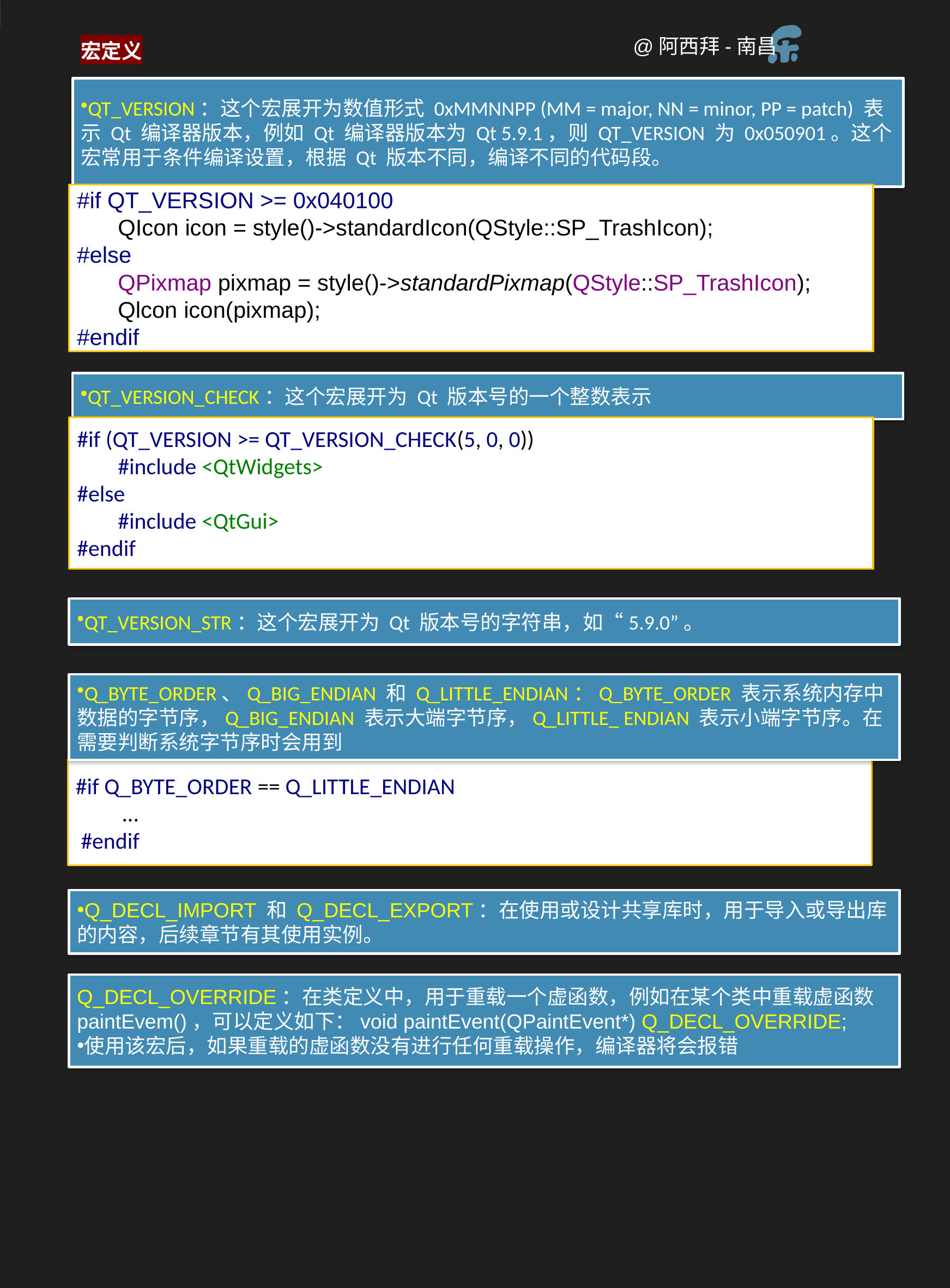

宏定义
QT_VERSION：这个宏展开为数值形式 0xMMNNPP (MM = major, NN = minor, PP = patch) 表示 Qt 编译器版本，例如 Qt 编译器版本为 Qt 5.9.1，则 QT_VERSION 为 0x050901。这个宏常用于条件编译设置，根据 Qt 版本不同，编译不同的代码段。
#if QT_VERSION >= 0x040100
QIcon icon = style()->standardIcon(QStyle::SP_TrashIcon);
#else
QPixmap pixmap = style()->standardPixmap(QStyle::SP_TrashIcon); Qlcon icon(pixmap);
#endif
QT_VERSION_CHECK：这个宏展开为 Qt 版本号的一个整数表示
#if (QT_VERSION >= QT_VERSION_CHECK(5, 0, 0))
#include <QtWidgets>
#else
#include <QtGui>
#endif
QT_VERSION_STR：这个宏展开为 Qt 版本号的字符串，如“5.9.0”。
Q_BYTE_ORDER、Q_BIG_ENDIAN 和 Q_LITTLE_ENDIAN：Q_BYTE_ORDER 表示系统内存中数据的字节序，Q_BIG_ENDIAN 表示大端字节序，Q_LITTLE_ ENDIAN 表示小端字节序。在需要判断系统字节序时会用到
#if Q_BYTE_ORDER == Q_LITTLE_ENDIAN
 ...
 #endif
Q_DECL_IMPORT 和 Q_DECL_EXPORT：在使用或设计共享库时，用于导入或导出库的内容，后续章节有其使用实例。
Q_DECL_OVERRIDE：在类定义中，用于重载一个虚函数，例如在某个类中重载虚函数 paintEvem()，可以定义如下：void paintEvent(QPaintEvent*) Q_DECL_OVERRIDE;
使用该宏后，如果重载的虚函数没有进行任何重载操作，编译器将会报错